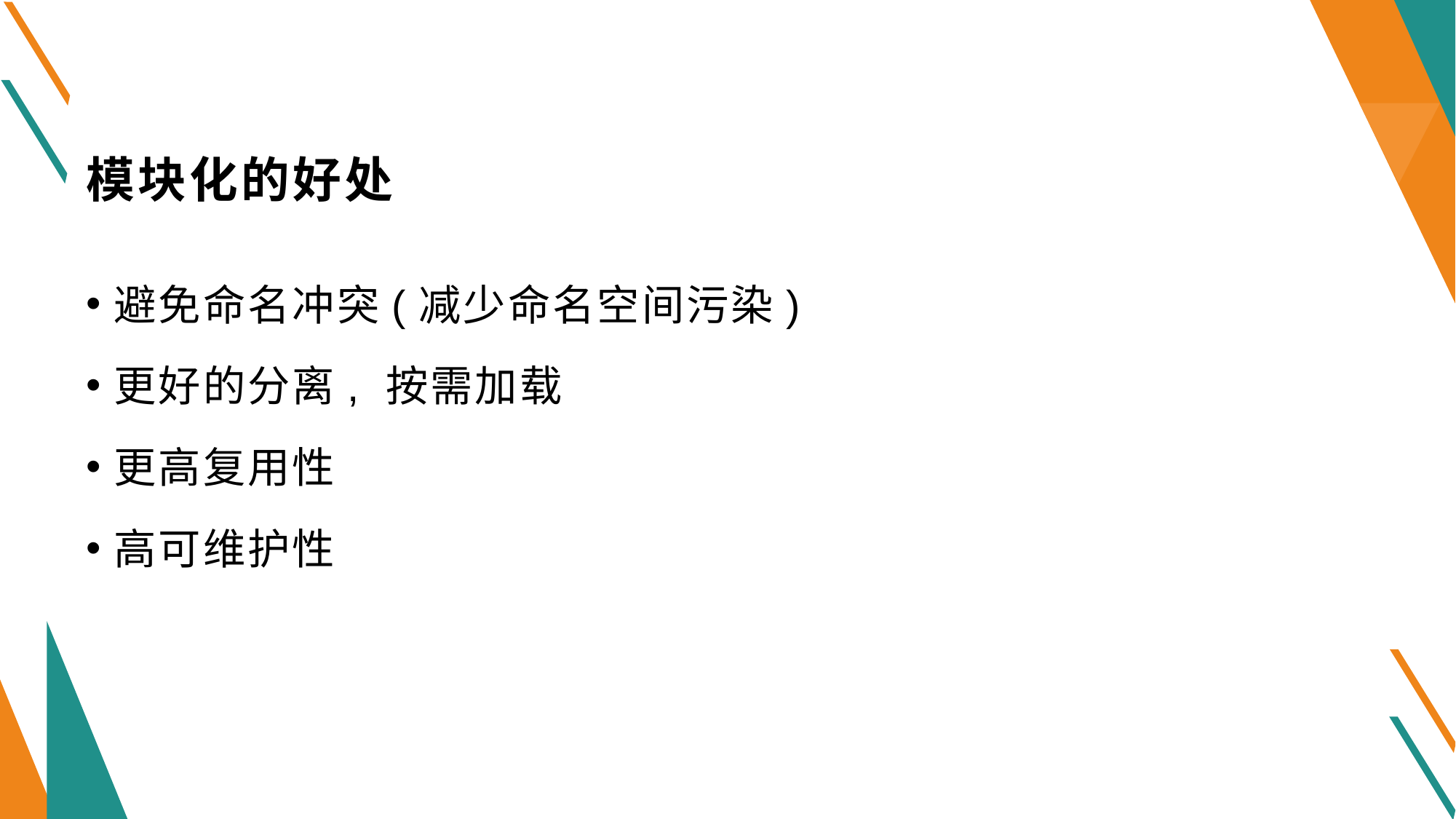

# 模块化的好处
避免命名冲突(减少命名空间污染)
更好的分离, 按需加载
更高复用性
高可维护性